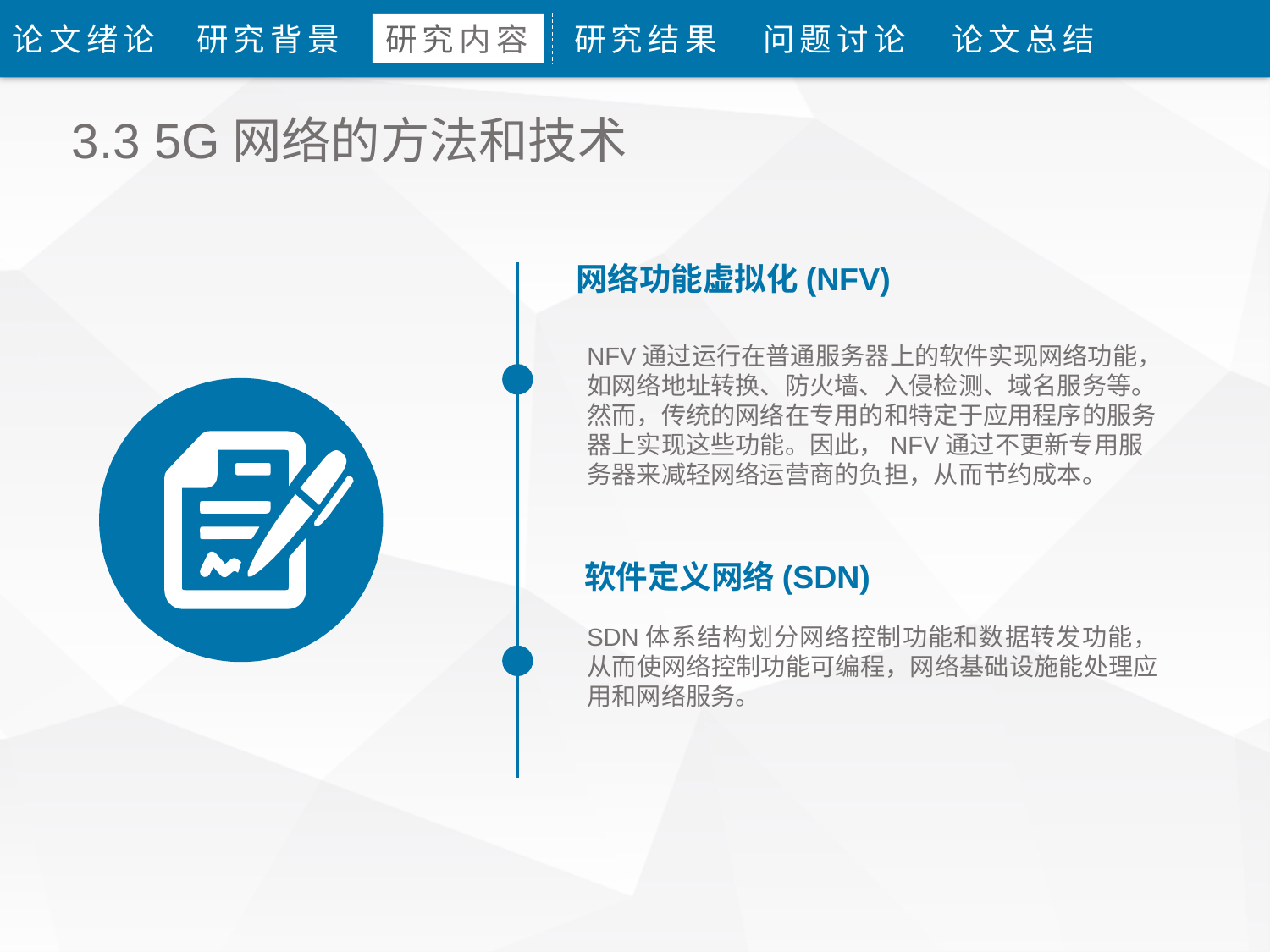

论文绪论
研究背景
研究内容
研究结果
问题讨论
论文总结

3.3 5G网络的方法和技术
网络功能虚拟化(NFV)

NFV通过运行在普通服务器上的软件实现网络功能，如网络地址转换、防火墙、入侵检测、域名服务等。然而，传统的网络在专用的和特定于应用程序的服务器上实现这些功能。因此，NFV通过不更新专用服务器来减轻网络运营商的负担，从而节约成本。

软件定义网络(SDN)
SDN体系结构划分网络控制功能和数据转发功能，从而使网络控制功能可编程，网络基础设施能处理应用和网络服务。